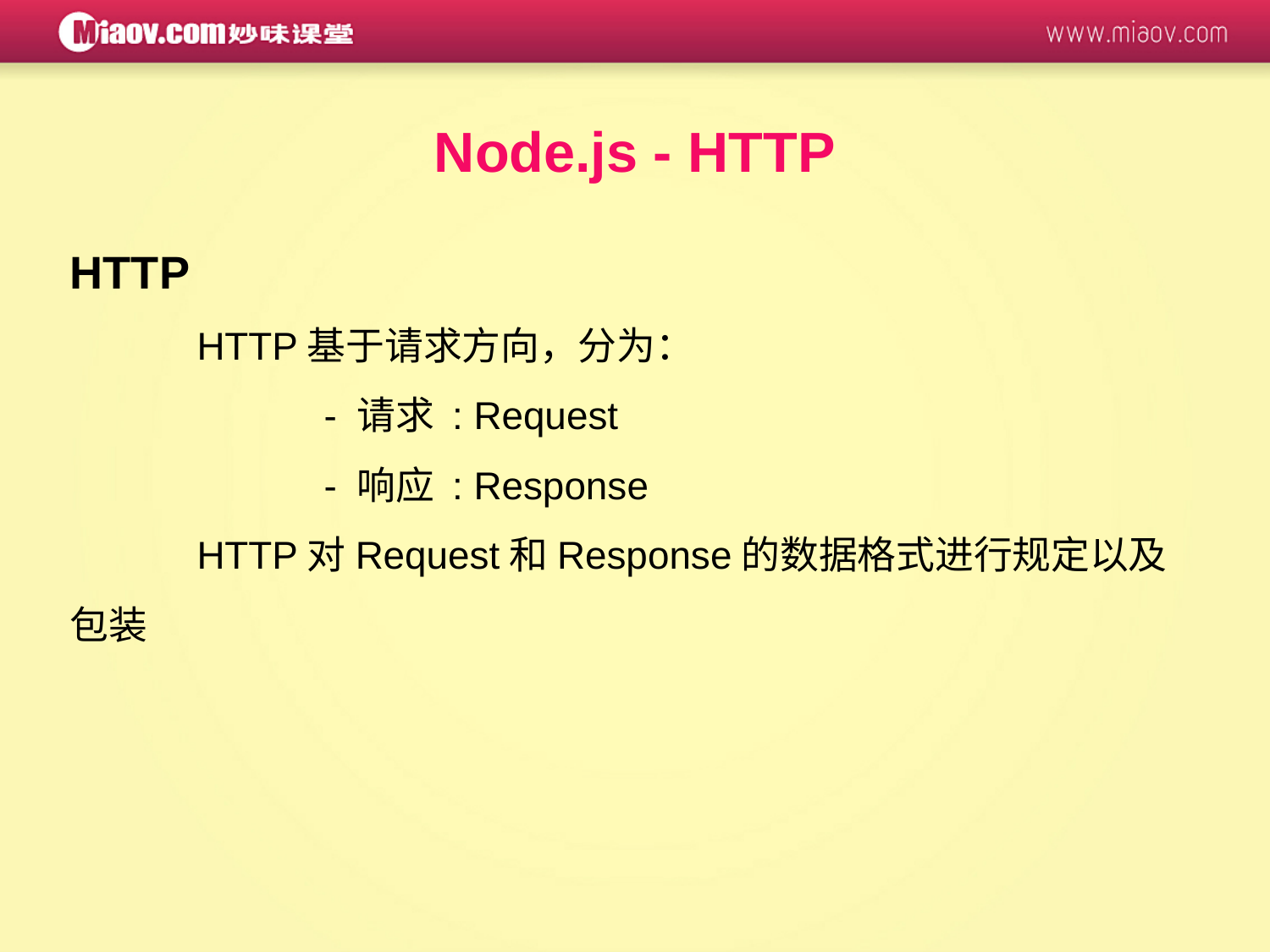

Node.js - HTTP
HTTP
	HTTP基于请求方向，分为：
		- 请求 : Request
		- 响应 : Response
	HTTP对Request和Response的数据格式进行规定以及包装